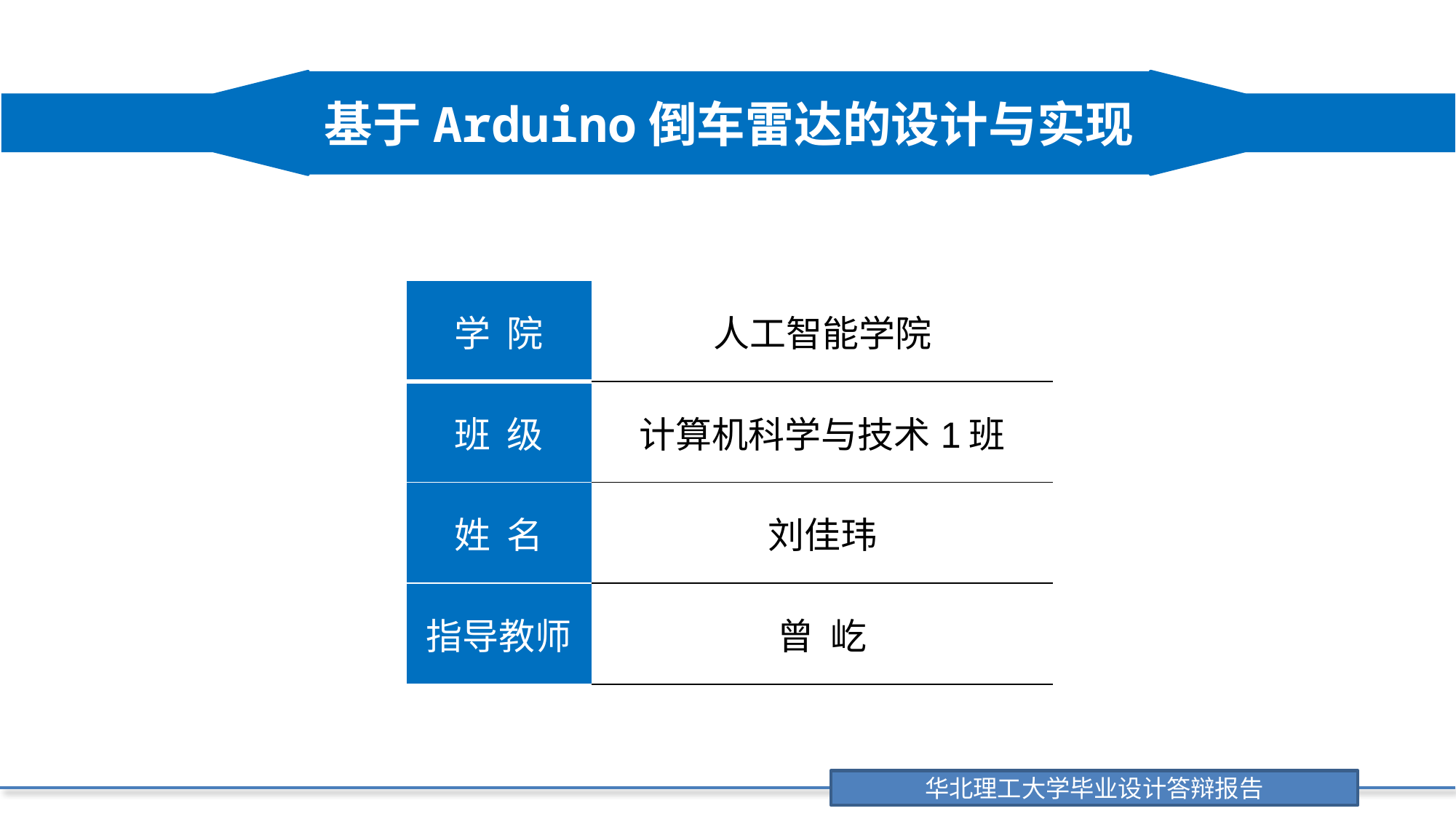

基于Arduino倒车雷达的设计与实现

| 学 院 | 人工智能学院 |
| --- | --- |
| 班 级 | 计算机科学与技术1班 |
| 姓 名 | 刘佳玮 |
| 指导教师 | 曾 屹 |